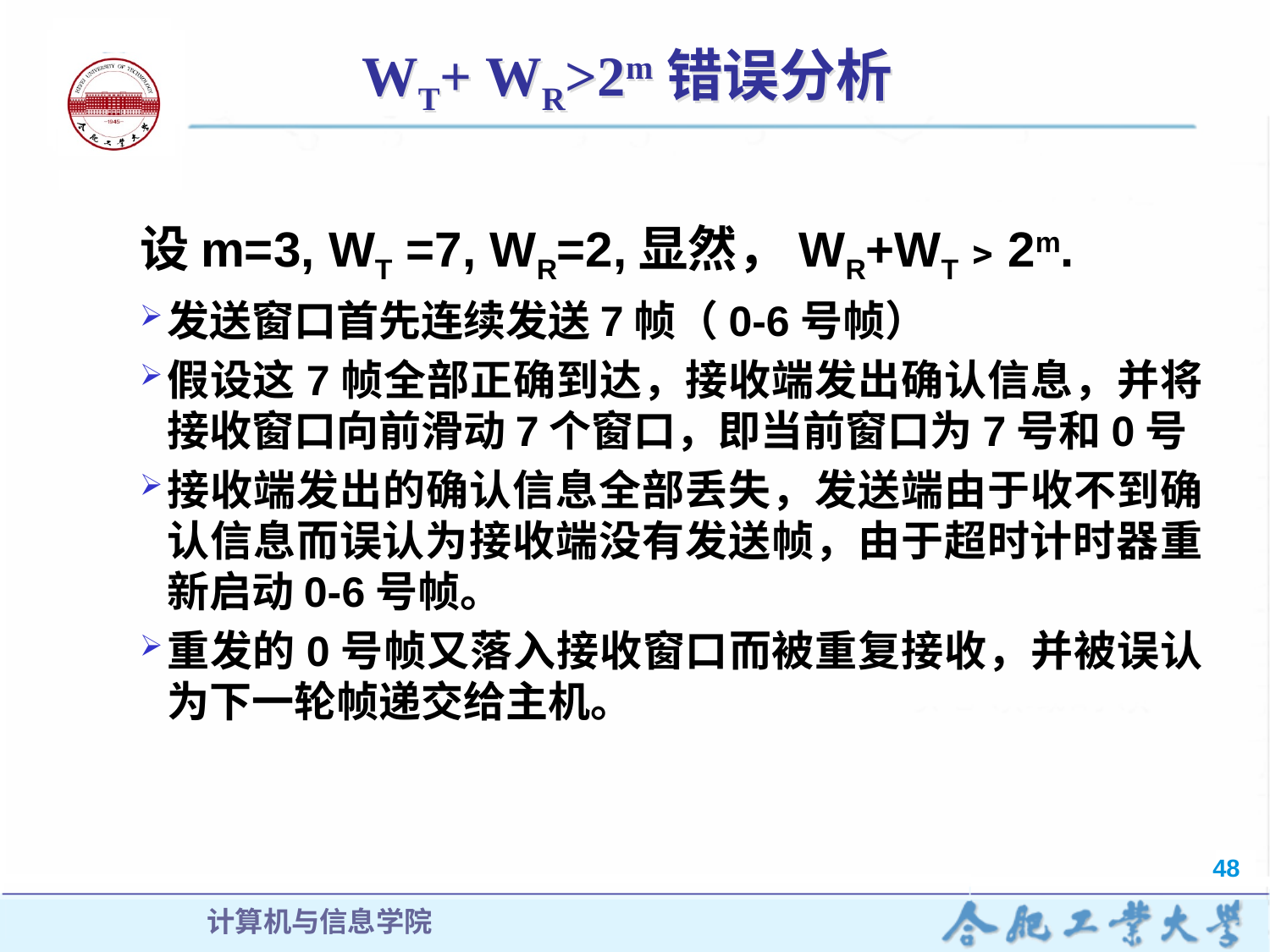

# WT+ WR>2m错误分析
设m=3, WT =7, WR=2,显然，WR+WT﹥2m.
发送窗口首先连续发送7帧（0-6号帧）
假设这7帧全部正确到达，接收端发出确认信息，并将接收窗口向前滑动7个窗口，即当前窗口为7号和0号
接收端发出的确认信息全部丢失，发送端由于收不到确认信息而误认为接收端没有发送帧，由于超时计时器重新启动0-6号帧。
重发的0号帧又落入接收窗口而被重复接收，并被误认为下一轮帧递交给主机。